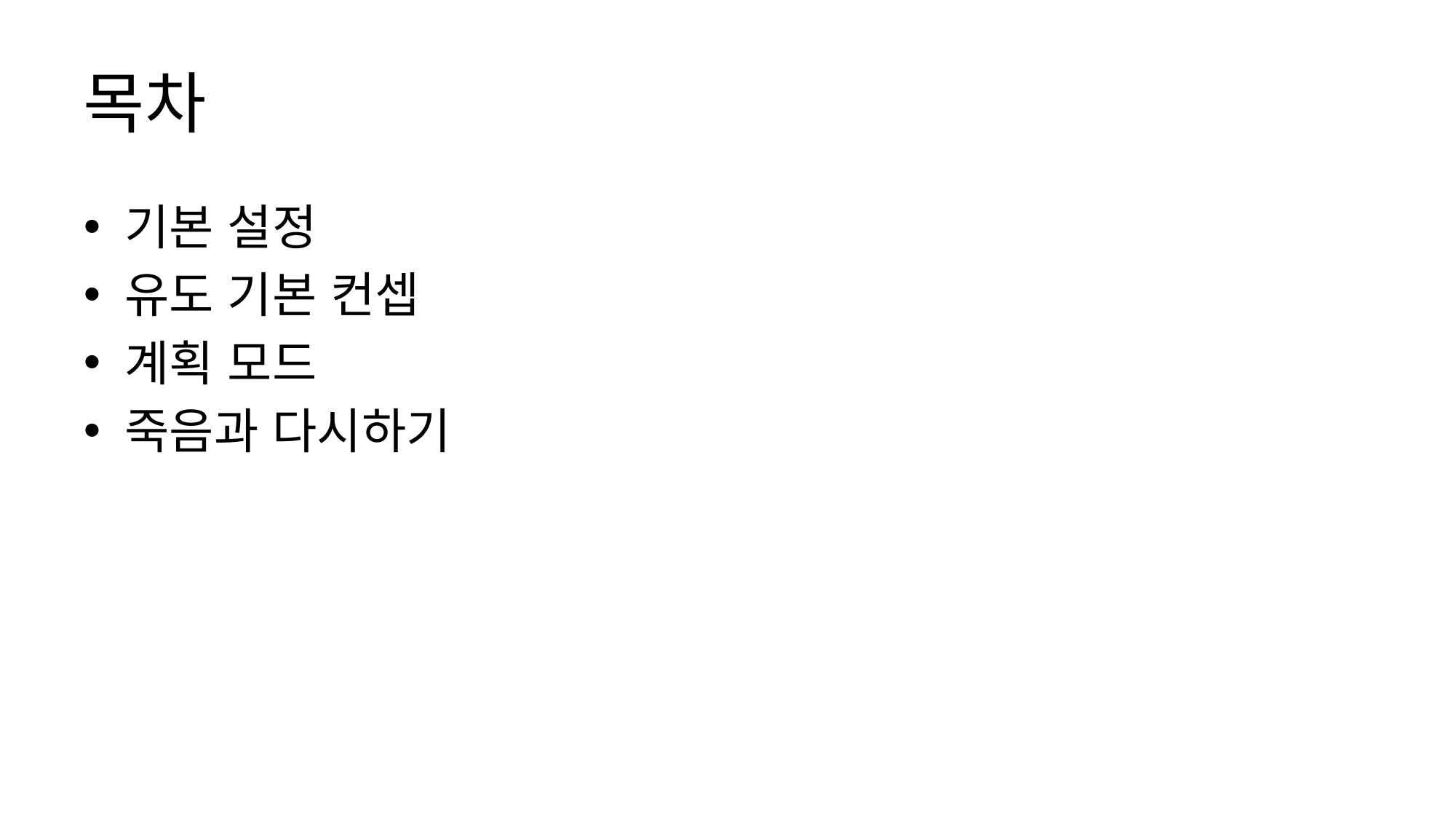

# 목차
기본 설정
유도 기본 컨셉
계획 모드
죽음과 다시하기